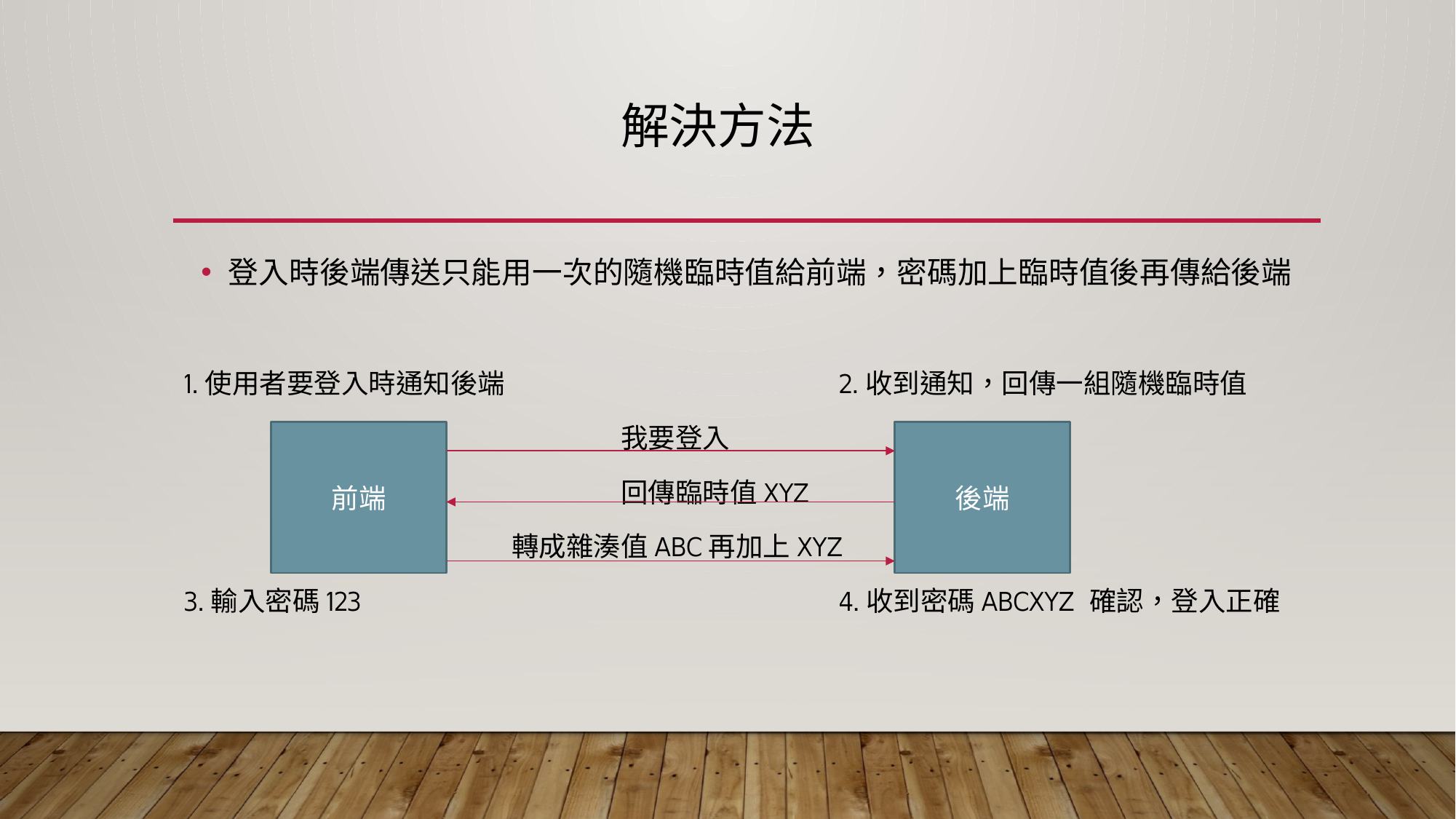

# 解決方法
登入時後端傳送只能用一次的隨機臨時值給前端，密碼加上臨時值後再傳給後端

1.使用者要登入時通知後端	         			2.收到通知，回傳一組隨機臨時值
				我要登入
				回傳臨時值XYZ
			轉成雜湊值ABC再加上XYZ
3.輸入密碼123					4.收到密碼ABCXYZ 確認，登入正確
前端
後端